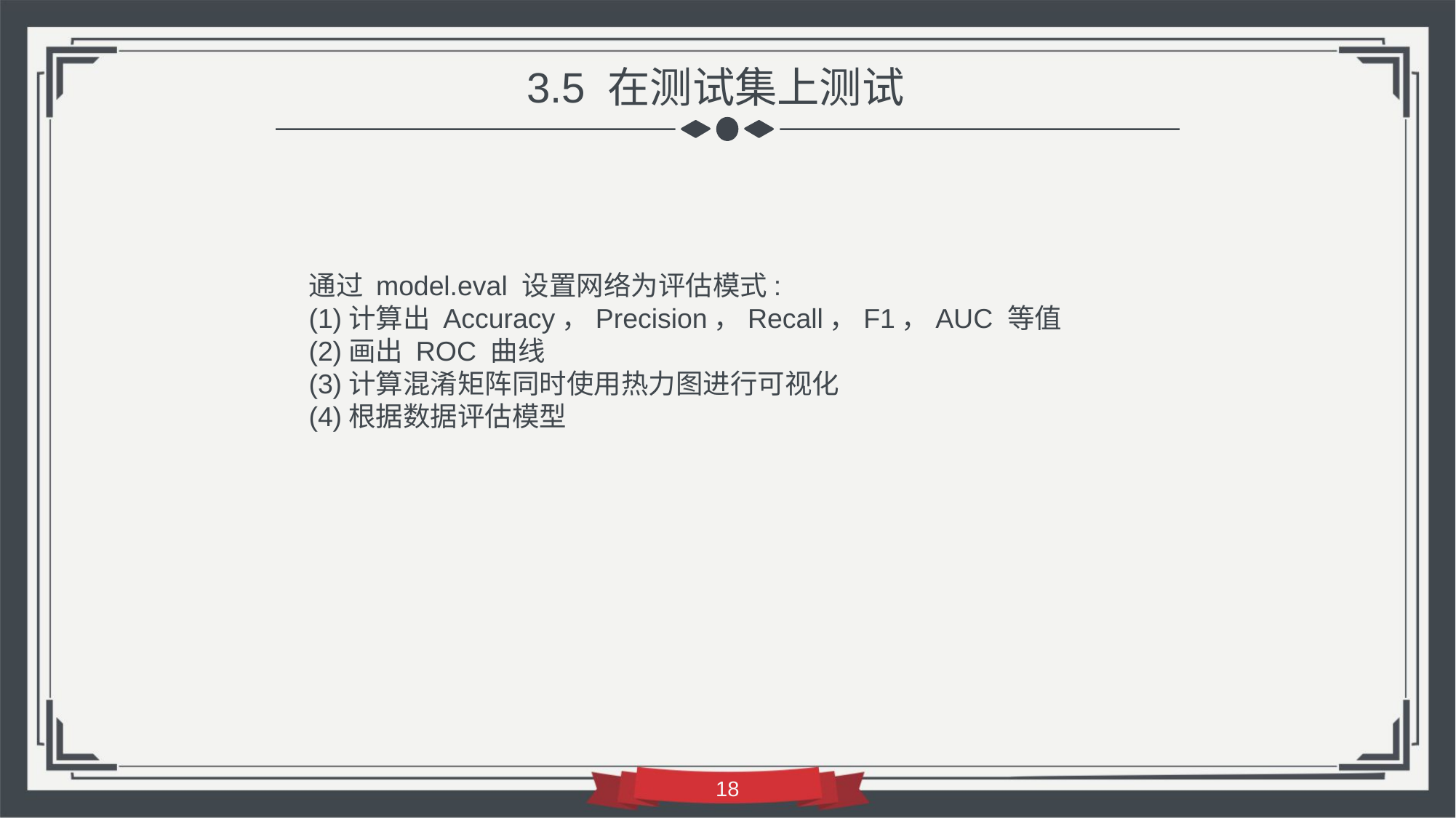

3.5 在测试集上测试

通过 model.eval 设置网络为评估模式:
(1)计算出 Accuracy，Precision，Recall，F1，AUC 等值
(2)画出 ROC 曲线
(3)计算混淆矩阵同时使用热力图进行可视化
(4)根据数据评估模型